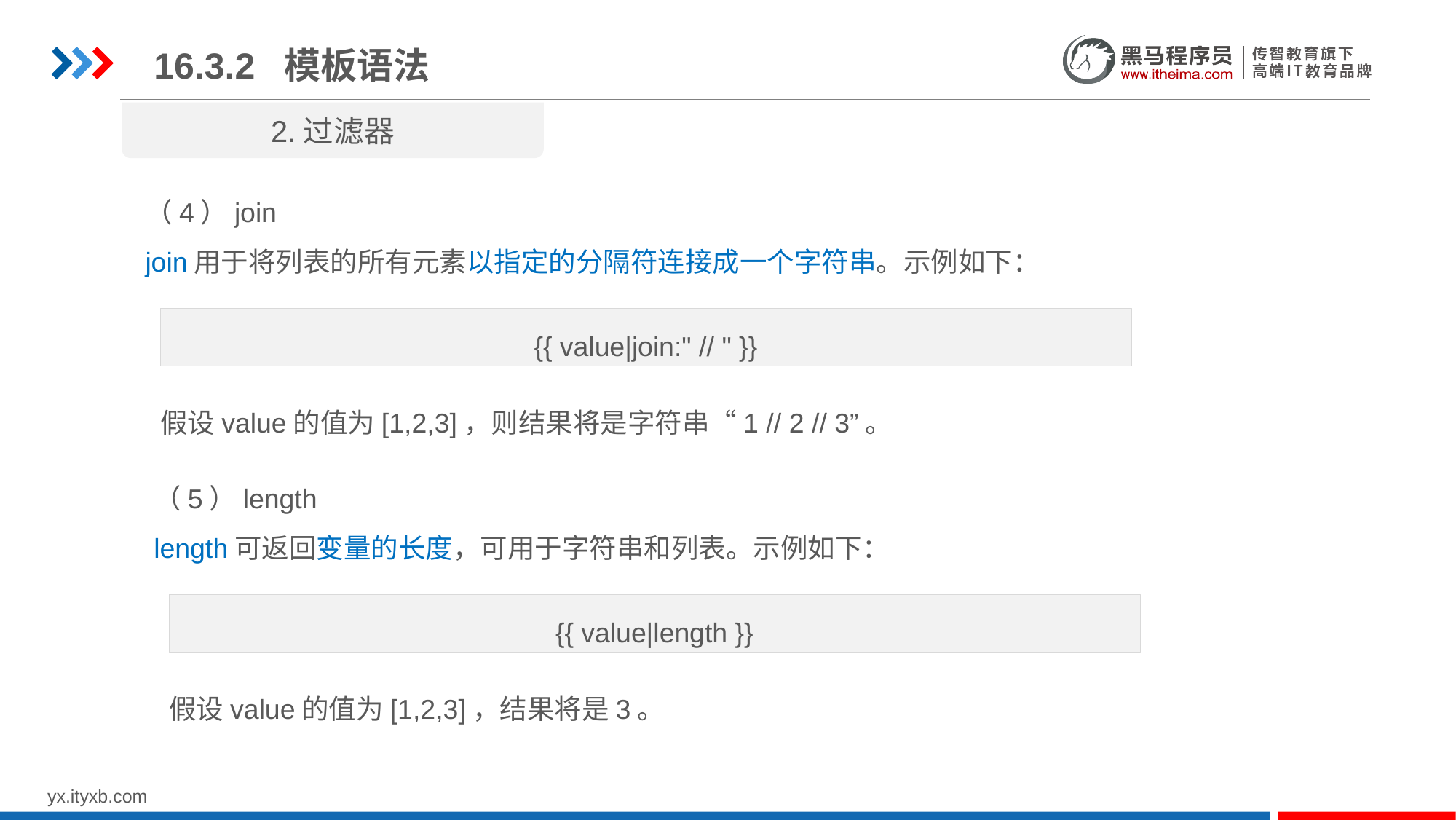

16.3.2  模板语法

2.过滤器
（4）join
join用于将列表的所有元素以指定的分隔符连接成一个字符串。示例如下：
{{ value|join:" // " }}
假设value的值为[1,2,3]，则结果将是字符串“1 // 2 // 3”。
（5）length
length可返回变量的长度，可用于字符串和列表。示例如下：
{{ value|length }}
假设value的值为[1,2,3]，结果将是3。